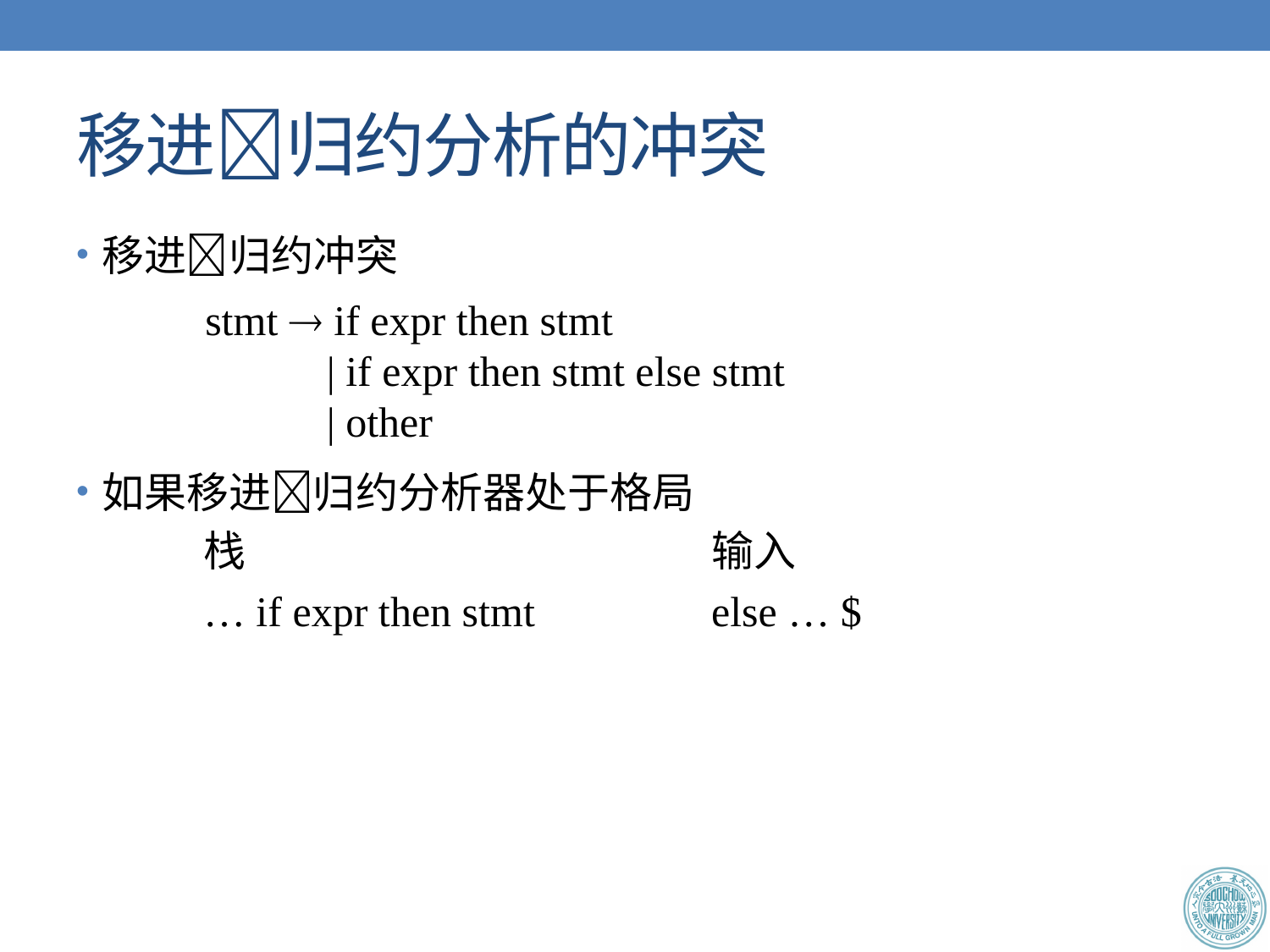

# 移进−归约分析的冲突
移进−归约冲突

如果移进−归约分析器处于格局
	栈				输入
	… if expr then stmt		else … $
  stmt → if expr then stmt
	 | if expr then stmt else stmt
	 | other